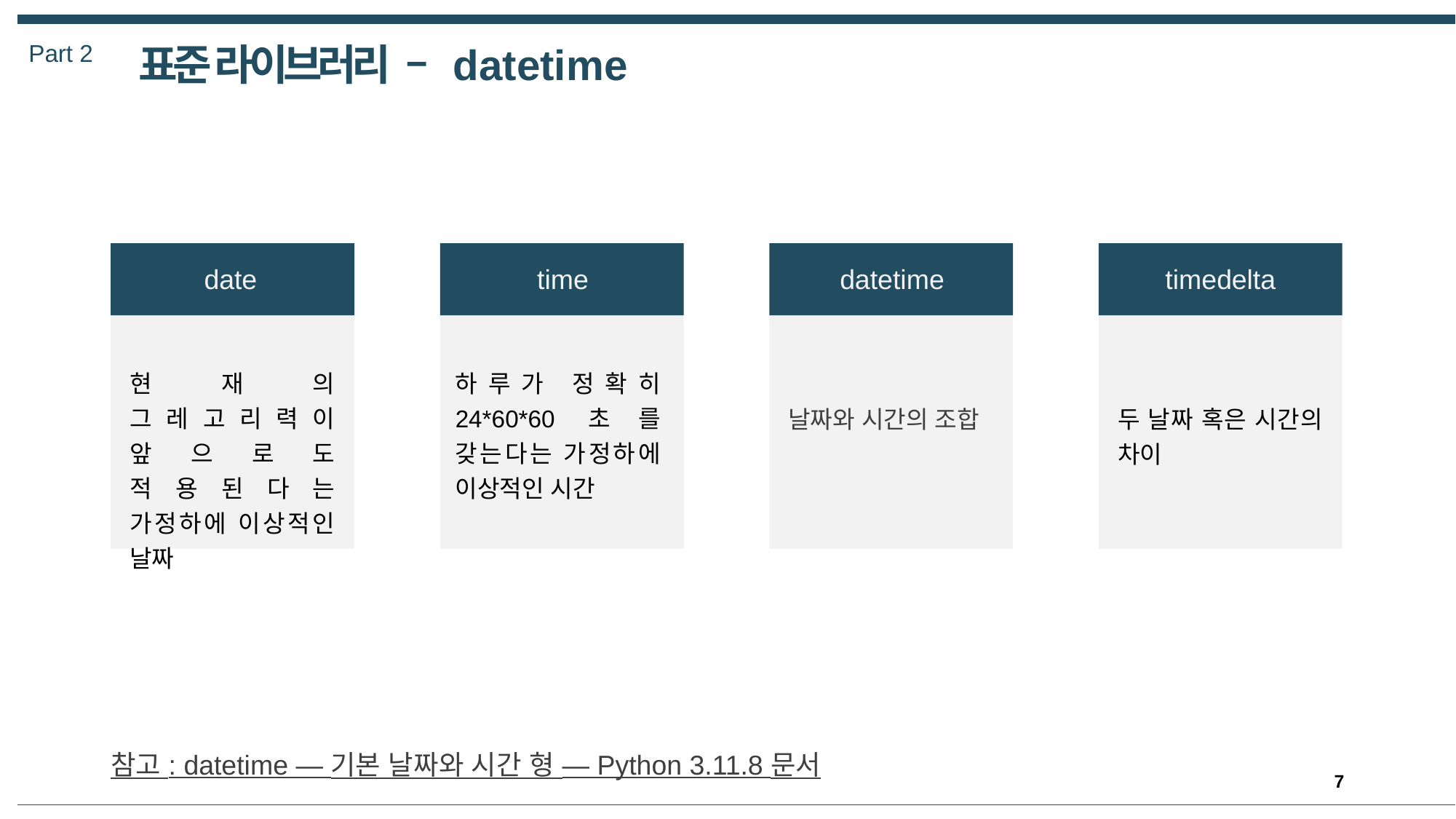

Part 2
표준 라이브러리  –  datetime

date
time
datetime
timedelta
하루가 정확히 24*60*60초를 갖는다는 가정하에 이상적인 시간
현재의 그레고리력이 앞으로도 적용된다는 가정하에 이상적인 날짜
날짜와 시간의 조합
두 날짜 혹은 시간의 차이
참고 : datetime — 기본 날짜와 시간 형 — Python 3.11.8 문서
7